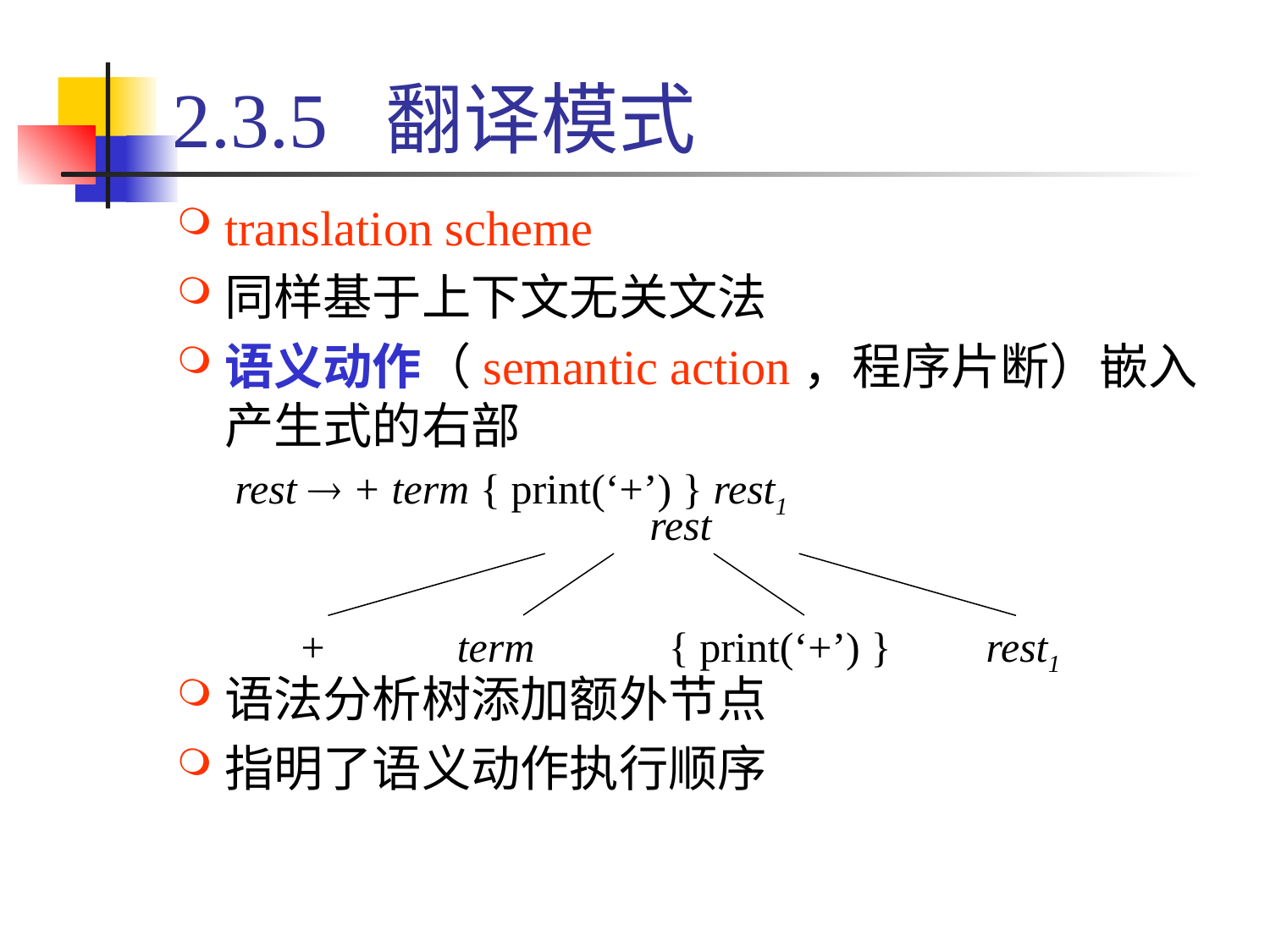

# 2.3.5  翻译模式
translation scheme
同样基于上下文无关文法
语义动作（semantic action，程序片断）嵌入产生式的右部
	 rest → + term { print(‘+’) } rest1

语法分析树添加额外节点
指明了语义动作执行顺序
rest

+
term
{ print(‘+’) }
rest1